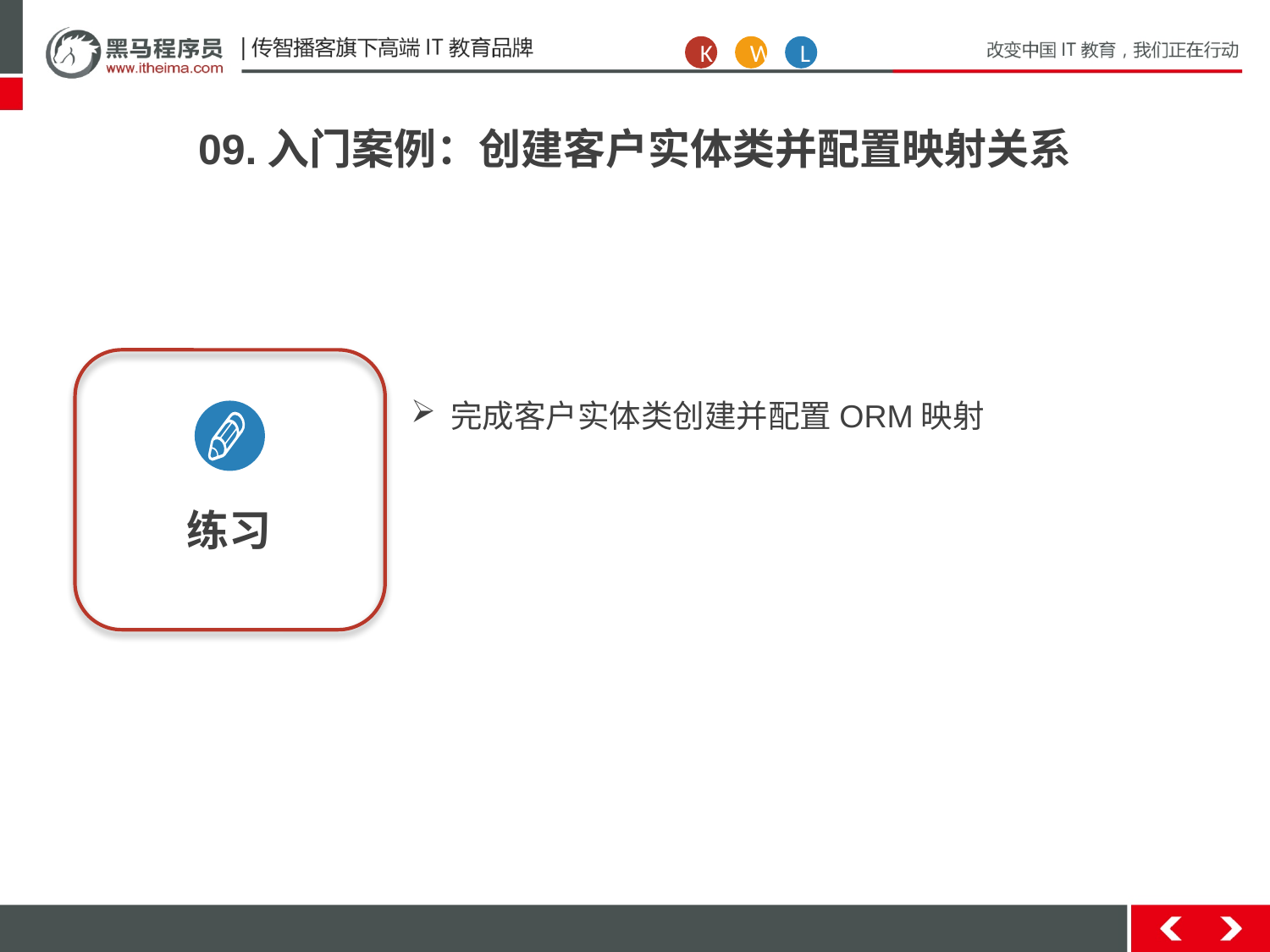

K
W
L
09.入门案例：创建客户实体类并配置映射关系

完成客户实体类创建并配置ORM映射

练习